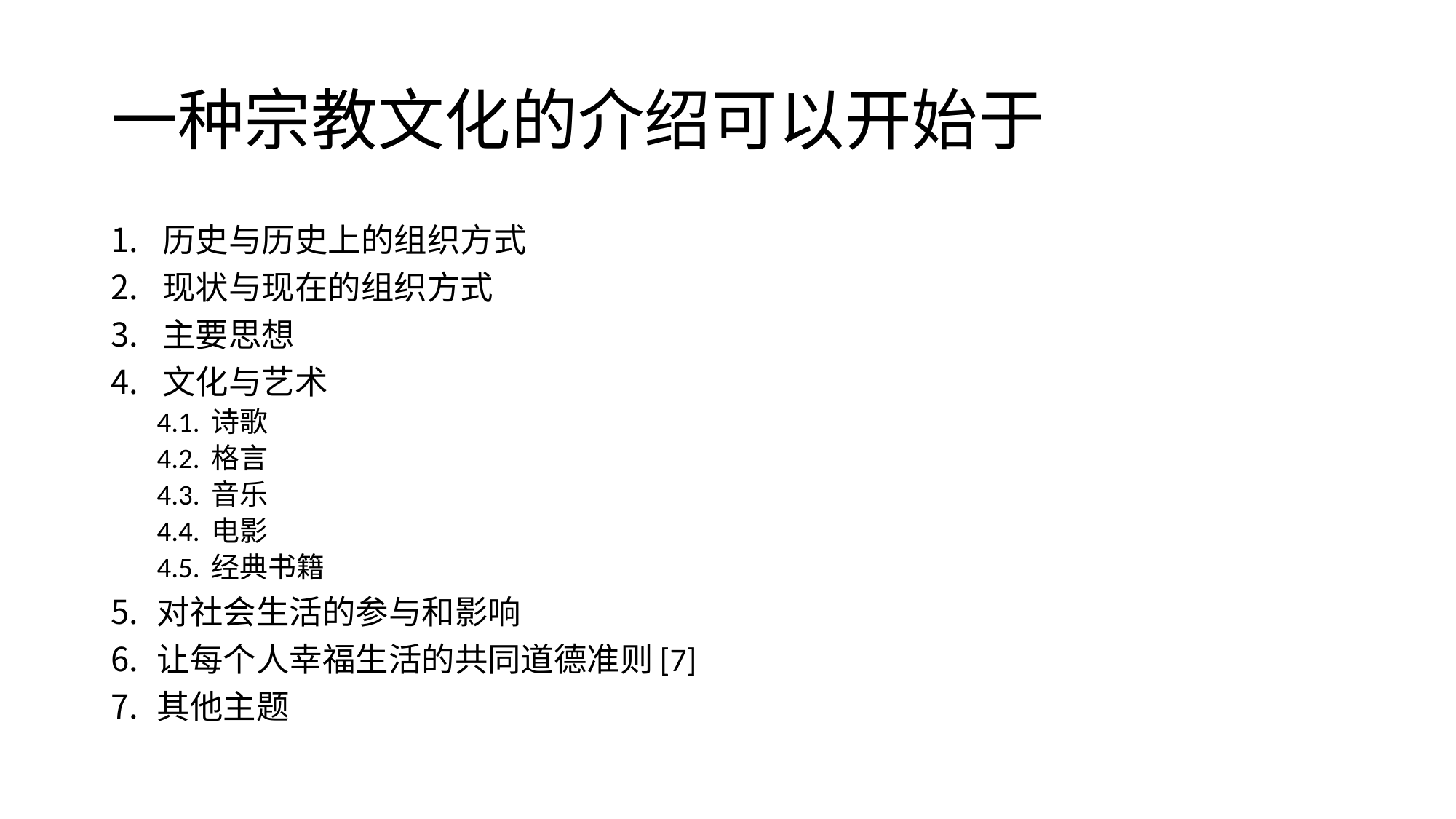

# 一种宗教文化的介绍可以开始于
历史与历史上的组织方式
现状与现在的组织方式
主要思想
文化与艺术
4.1. 诗歌
4.2. 格言
4.3. 音乐
4.4. 电影
4.5. 经典书籍
对社会生活的参与和影响
让每个人幸福生活的共同道德准则[7]
其他主题